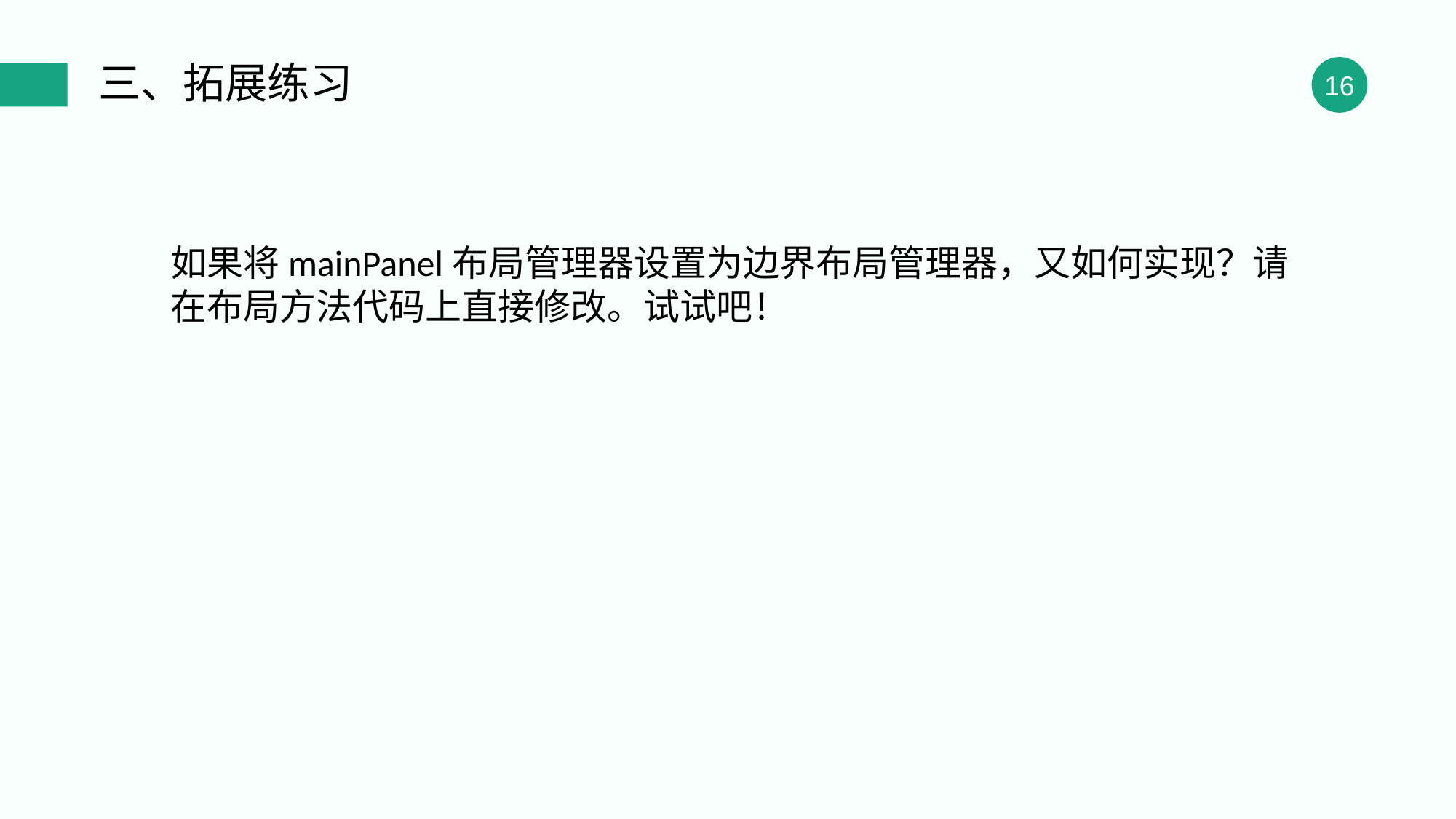

三、拓展练习
如果将mainPanel布局管理器设置为边界布局管理器，又如何实现？请在布局方法代码上直接修改。试试吧！